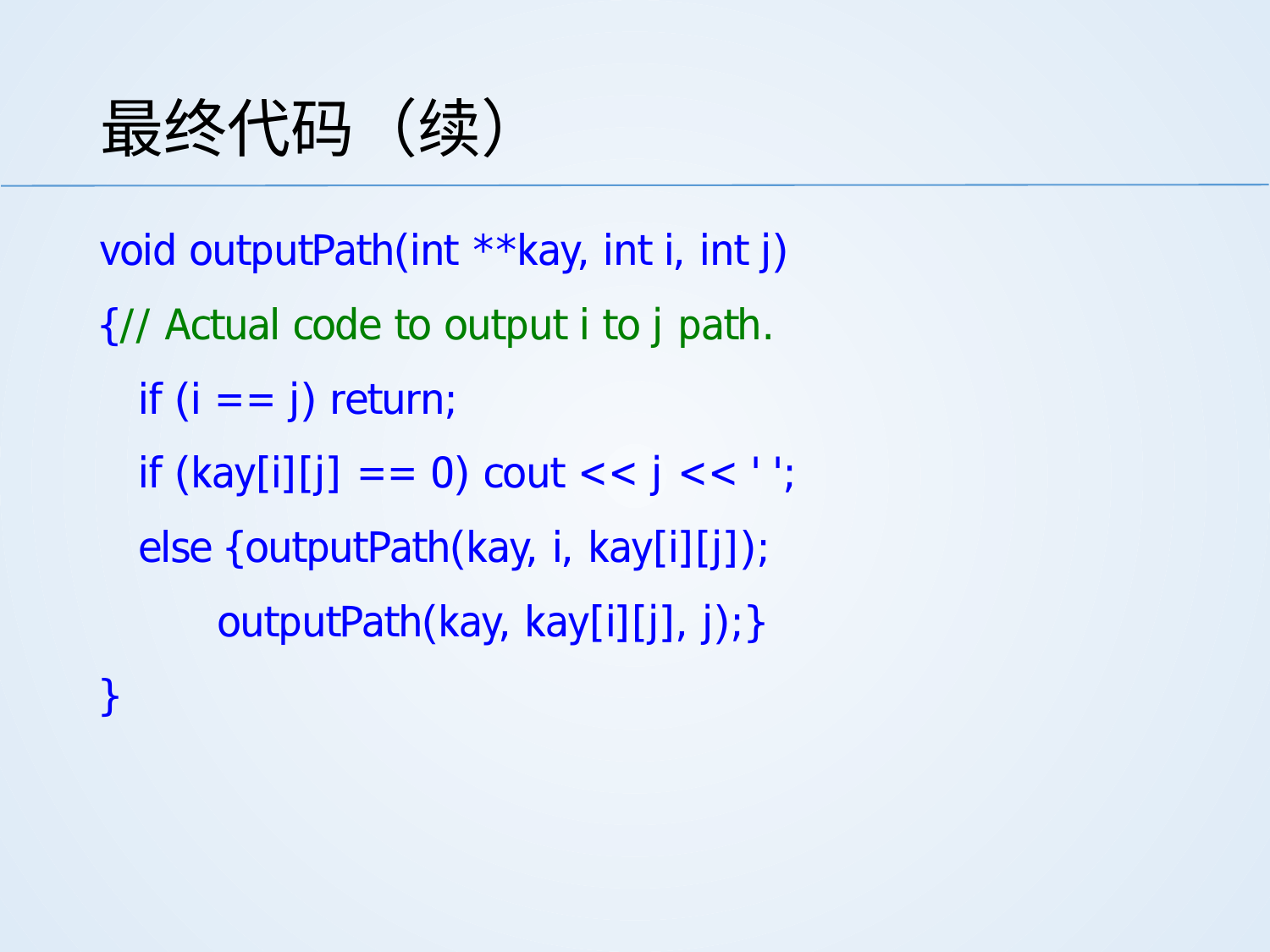

# 最终代码（续）
void outputPath(int **kay, int i, int j)
{// Actual code to output i to j path.
   if (i == j) return;
   if (kay[i][j] == 0) cout << j << ' ';
   else {outputPath(kay, i, kay[i][j]);
         outputPath(kay, kay[i][j], j);}
}
41